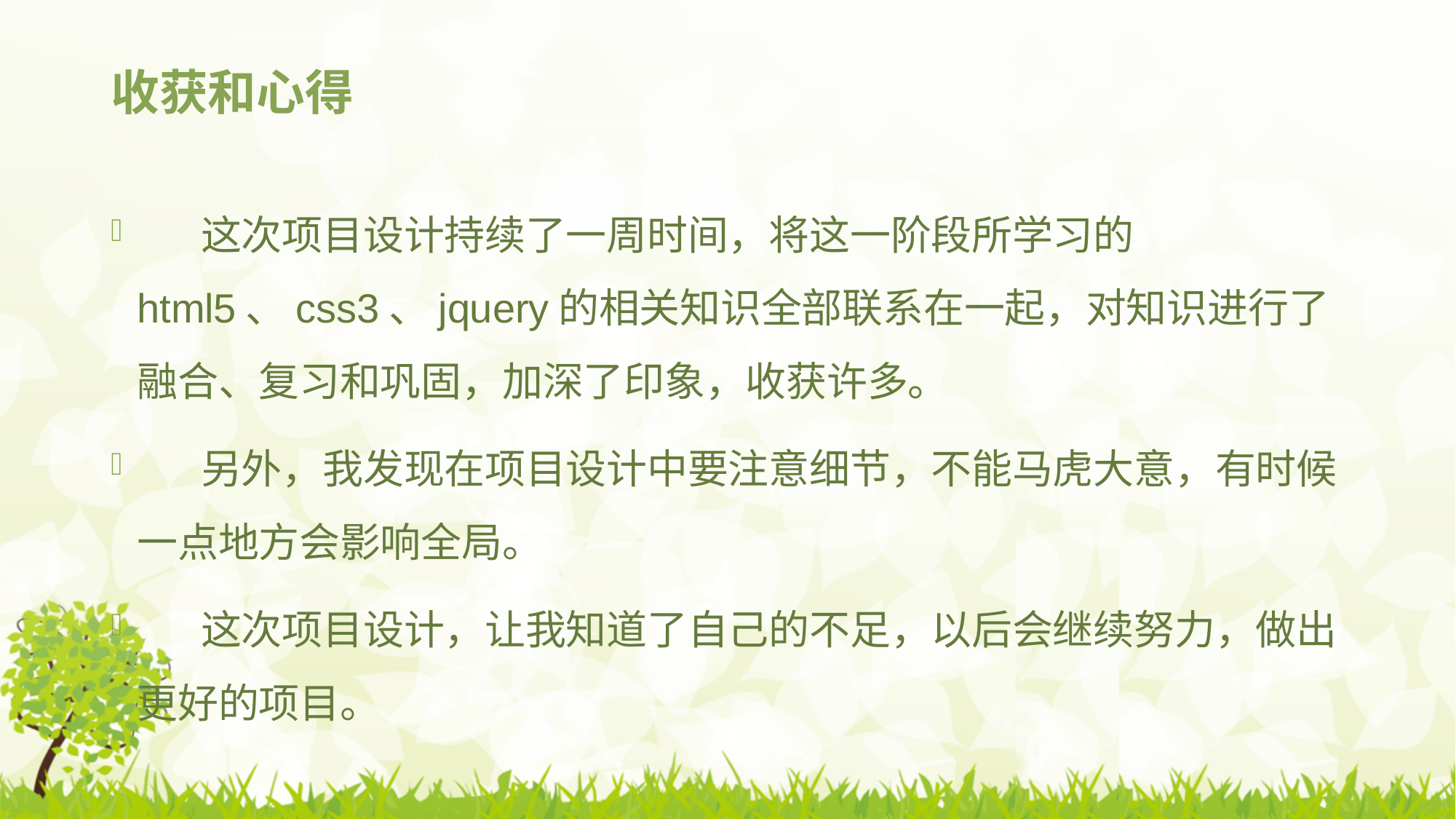

# 收获和心得
      这次项目设计持续了一周时间，将这一阶段所学习的html5、css3、jquery的相关知识全部联系在一起，对知识进行了融合、复习和巩固，加深了印象，收获许多。
      另外，我发现在项目设计中要注意细节，不能马虎大意，有时候一点地方会影响全局。
      这次项目设计，让我知道了自己的不足，以后会继续努力，做出更好的项目。